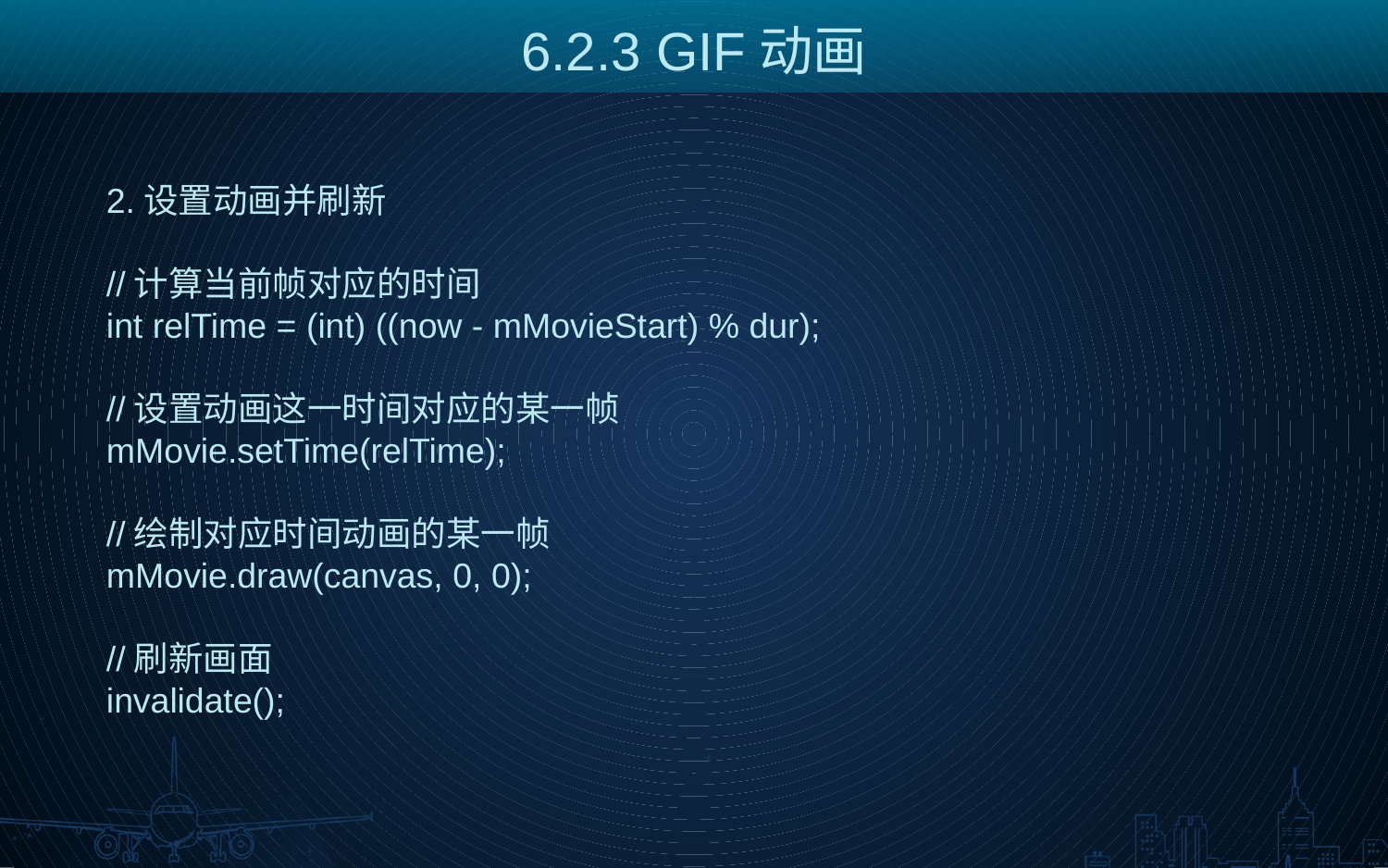

6.2.3 GIF动画
2.设置动画并刷新

//计算当前帧对应的时间
int relTime = (int) ((now - mMovieStart) % dur);

//设置动画这一时间对应的某一帧
mMovie.setTime(relTime);

//绘制对应时间动画的某一帧
mMovie.draw(canvas, 0, 0);

//刷新画面
invalidate();